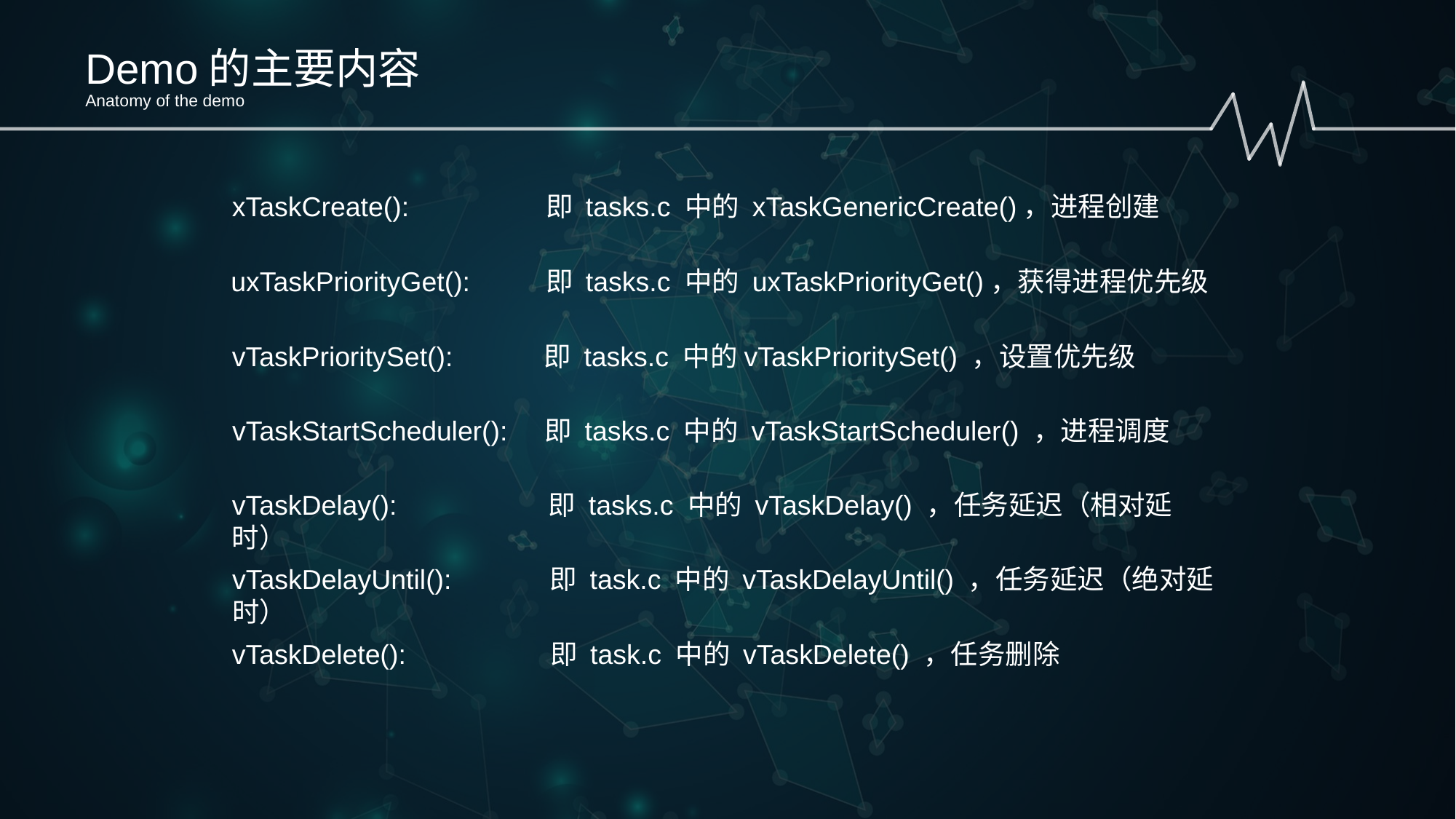

Demo的主要内容
Anatomy of the demo
xTaskCreate():                 即 tasks.c 中的 xTaskGenericCreate()，进程创建
uxTaskPriorityGet():         即 tasks.c 中的 uxTaskPriorityGet()，获得进程优先级
vTaskPrioritySet():           即 tasks.c 中的vTaskPrioritySet() ，设置优先级
vTaskStartScheduler():    即 tasks.c 中的 vTaskStartScheduler() ，进程调度
vTaskDelay():	            即 tasks.c 中的 vTaskDelay() ，任务延迟（相对延时）
vTaskDelayUntil():            即 task.c 中的 vTaskDelayUntil() ，任务延迟（绝对延时）
vTaskDelete():                  即 task.c 中的 vTaskDelete() ，任务删除